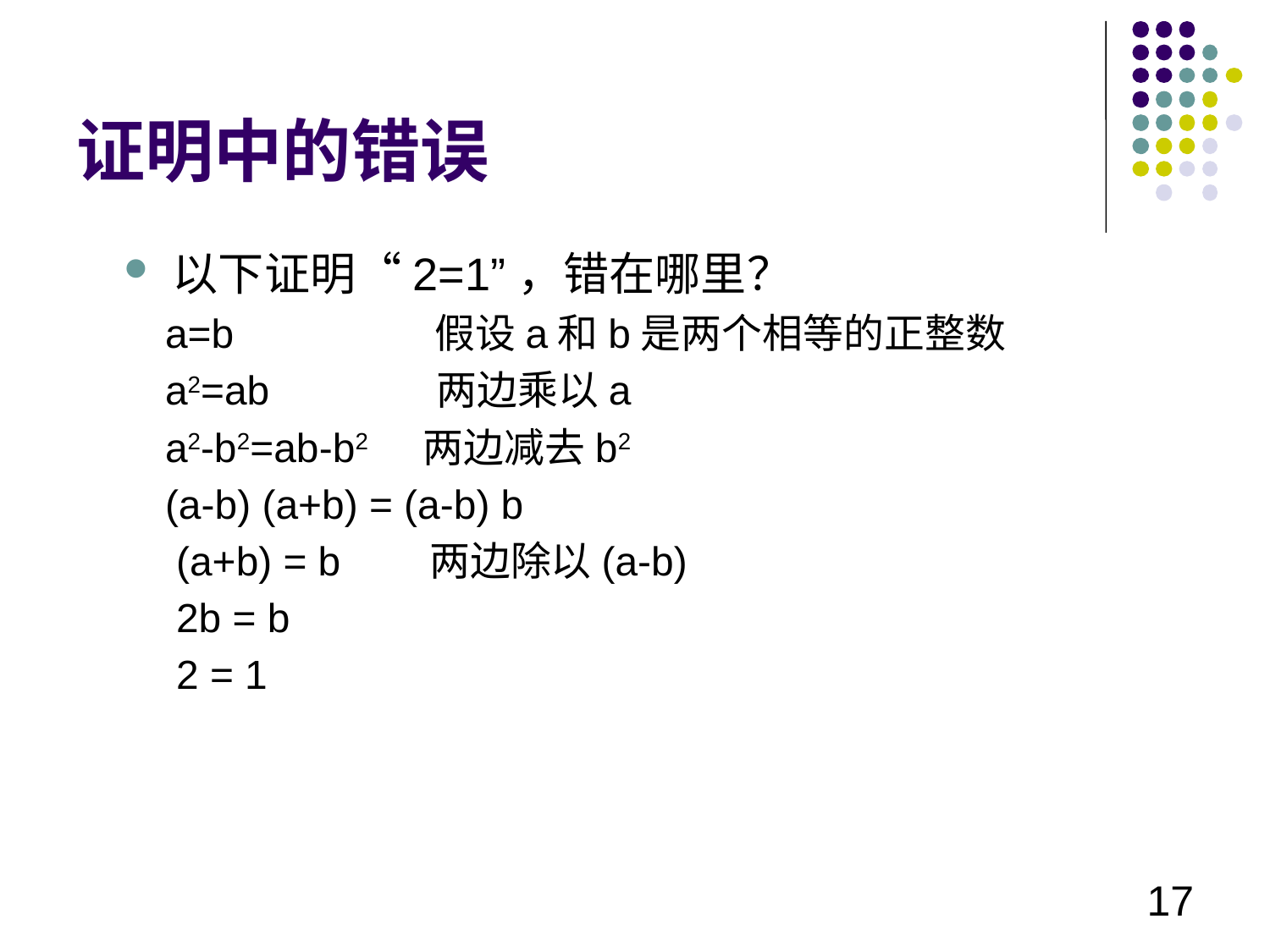

# 证明中的错误
以下证明“2=1”，错在哪里？
a=b                 假设a和b是两个相等的正整数
a2=ab              两边乘以a
a2-b2=ab-b2    两边减去b2
(a-b) (a+b) = (a-b) b
 (a+b) = b       两边除以(a-b)
 2b = b
 2 = 1

17